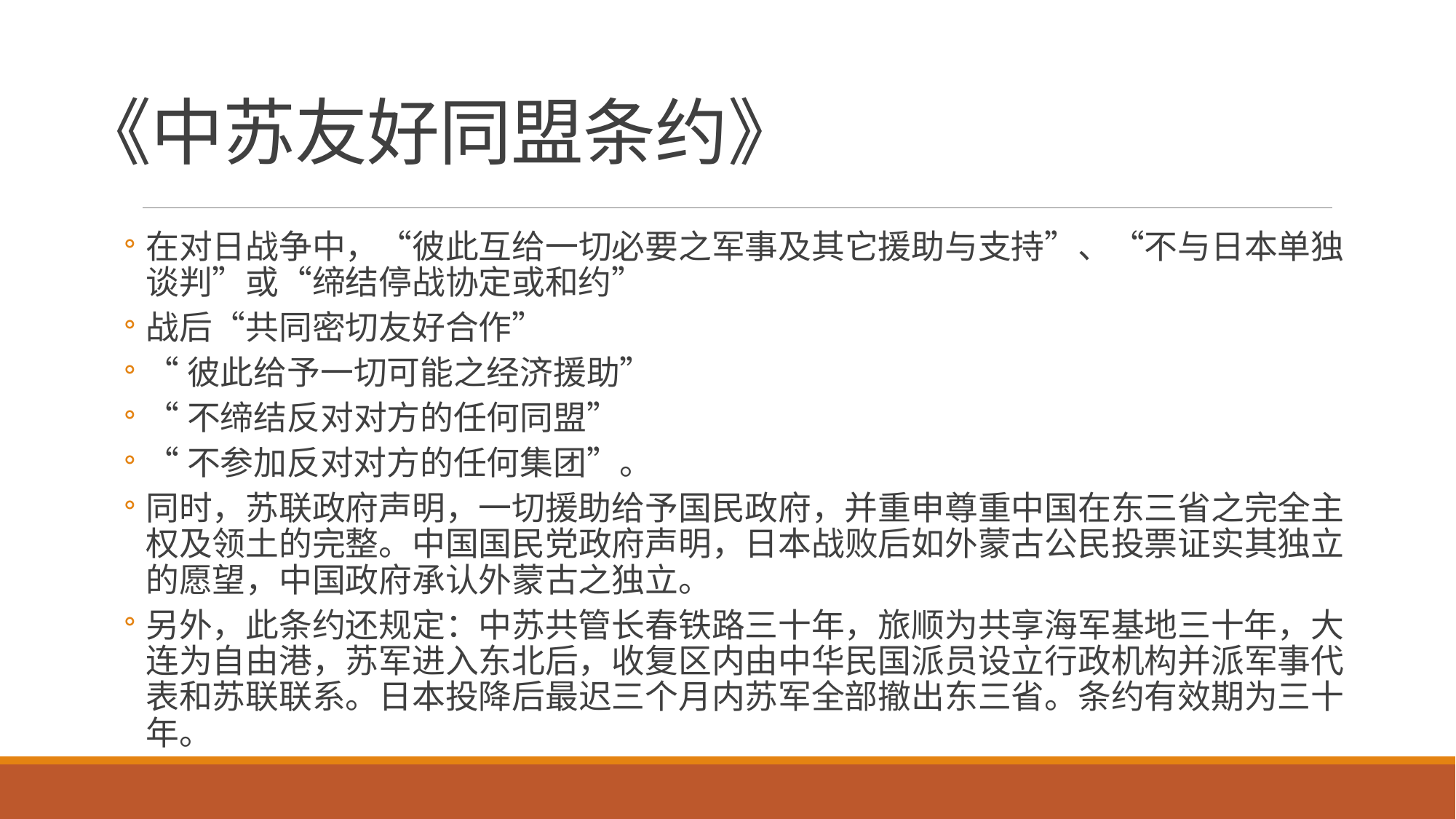

# 《中苏友好同盟条约》
在对日战争中，“彼此互给一切必要之军事及其它援助与支持”、“不与日本单独谈判”或“缔结停战协定或和约”
战后“共同密切友好合作”
“彼此给予一切可能之经济援助”
“不缔结反对对方的任何同盟”
“不参加反对对方的任何集团”。
同时，苏联政府声明，一切援助给予国民政府，并重申尊重中国在东三省之完全主权及领土的完整。中国国民党政府声明，日本战败后如外蒙古公民投票证实其独立的愿望，中国政府承认外蒙古之独立。
另外，此条约还规定：中苏共管长春铁路三十年，旅顺为共享海军基地三十年，大连为自由港，苏军进入东北后，收复区内由中华民国派员设立行政机构并派军事代表和苏联联系。日本投降后最迟三个月内苏军全部撤出东三省。条约有效期为三十年。